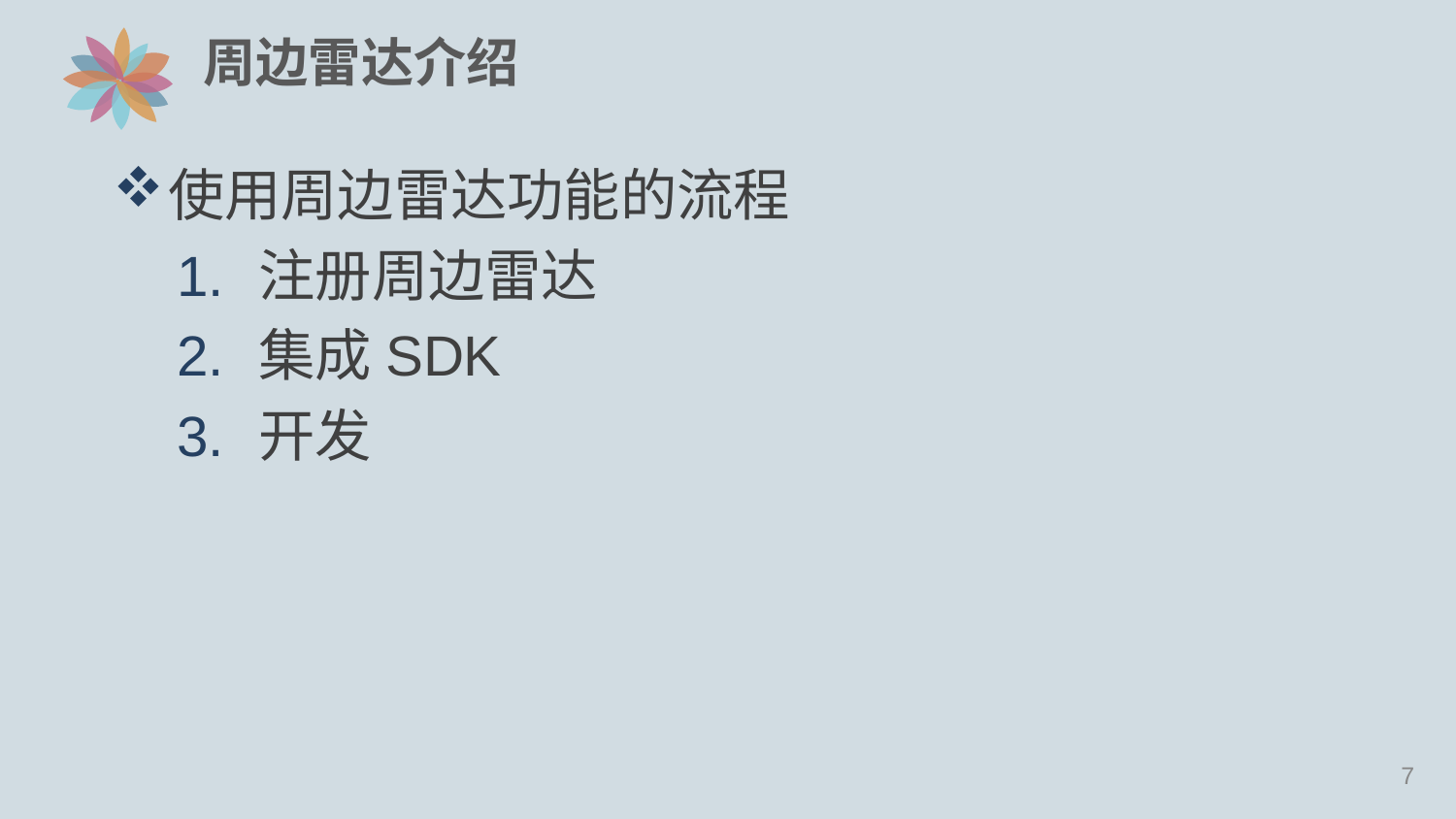

# 周边雷达介绍
使用周边雷达功能的流程
注册周边雷达
集成SDK
开发
7